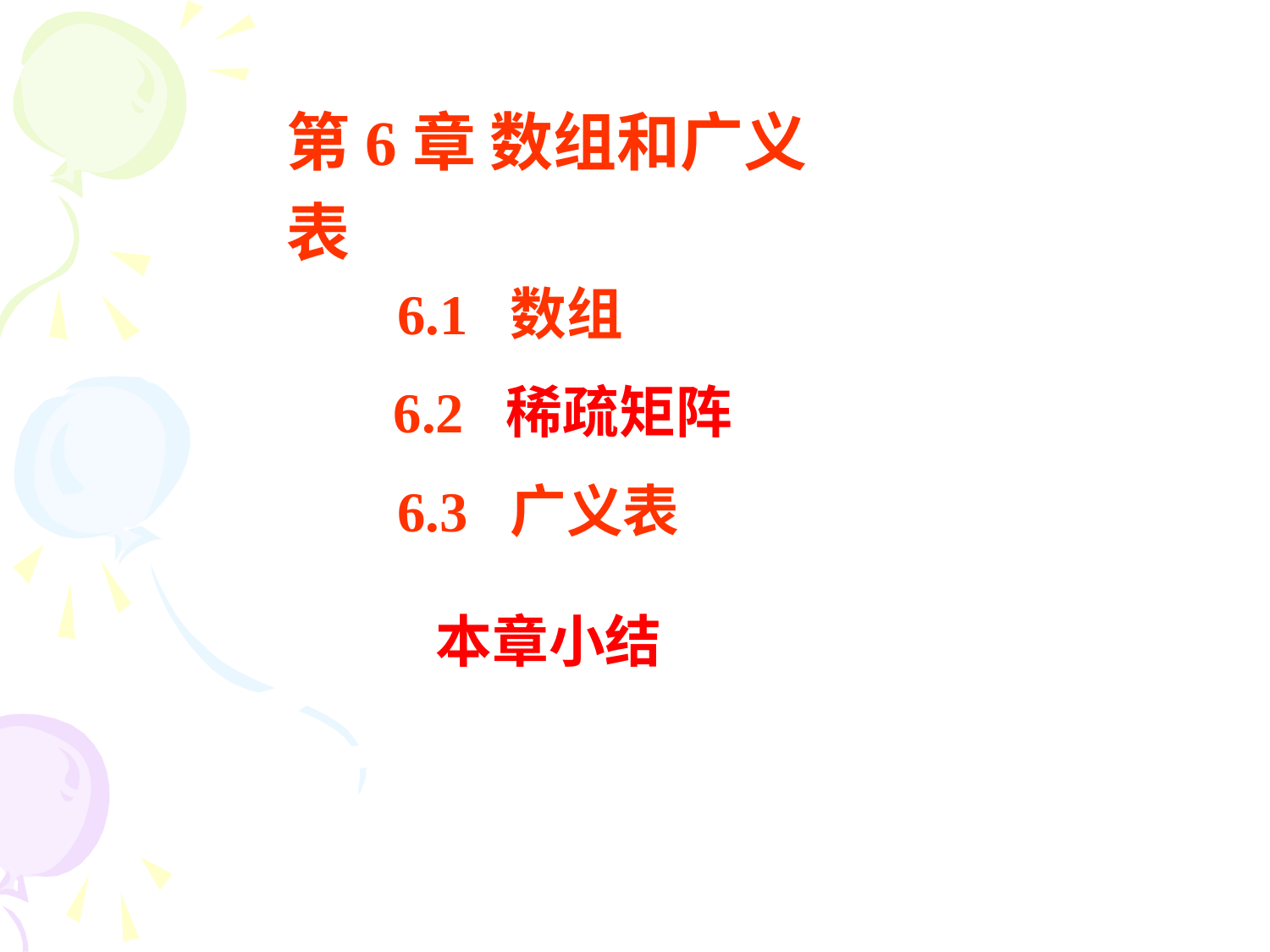

第6章 数组和广义表
6.1  数组
6.2  稀疏矩阵
6.3  广义表
本章小结